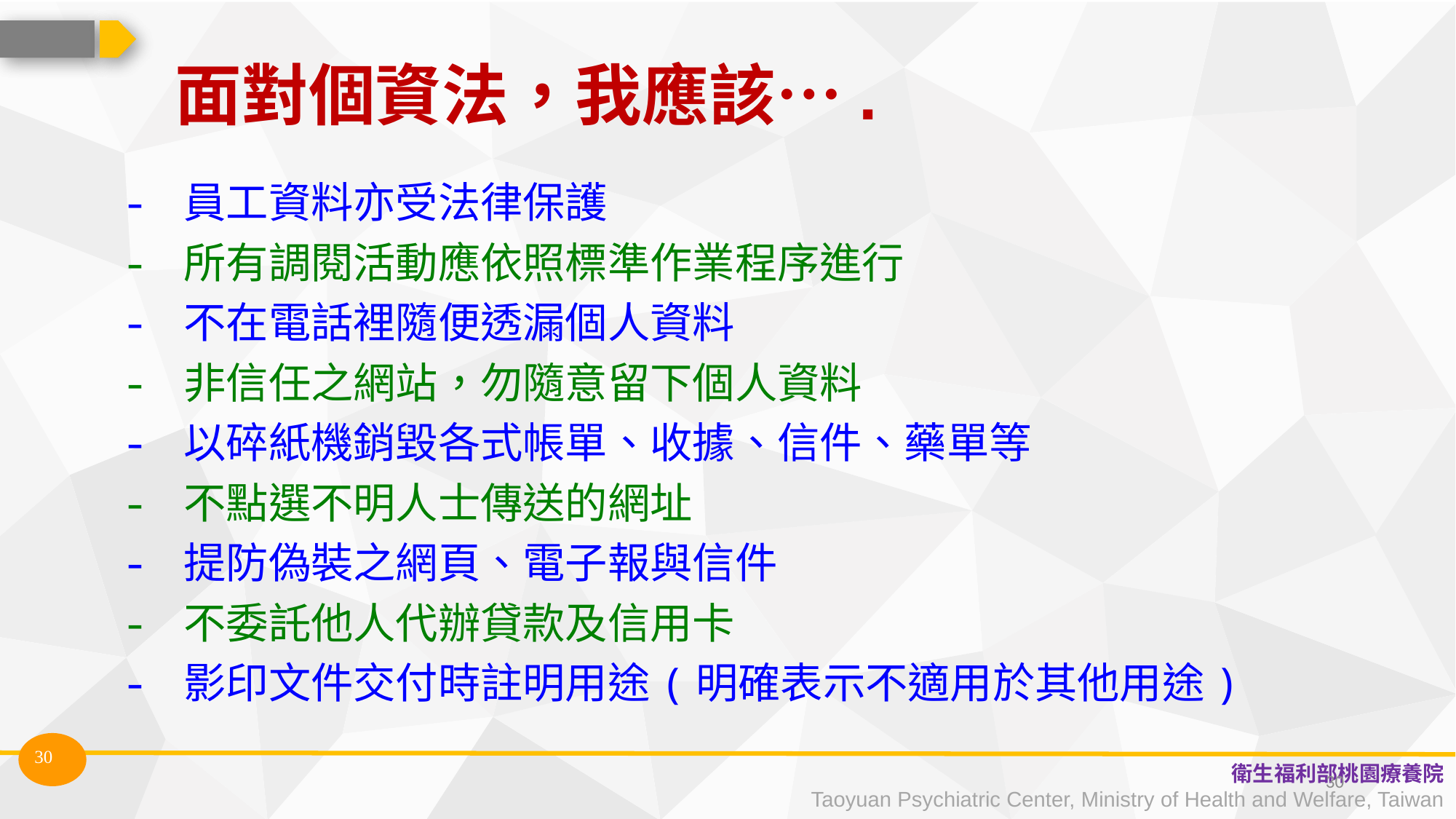

# 面對個資法，我應該….
- 員工資料亦受法律保護
- 所有調閱活動應依照標準作業程序進行
- 不在電話裡隨便透漏個人資料
- 非信任之網站，勿隨意留下個人資料
- 以碎紙機銷毀各式帳單、收據、信件、藥單等
- 不點選不明人士傳送的網址
- 提防偽裝之網頁、電子報與信件
- 不委託他人代辦貸款及信用卡
- 影印文件交付時註明用途(明確表示不適用於其他用途)

30